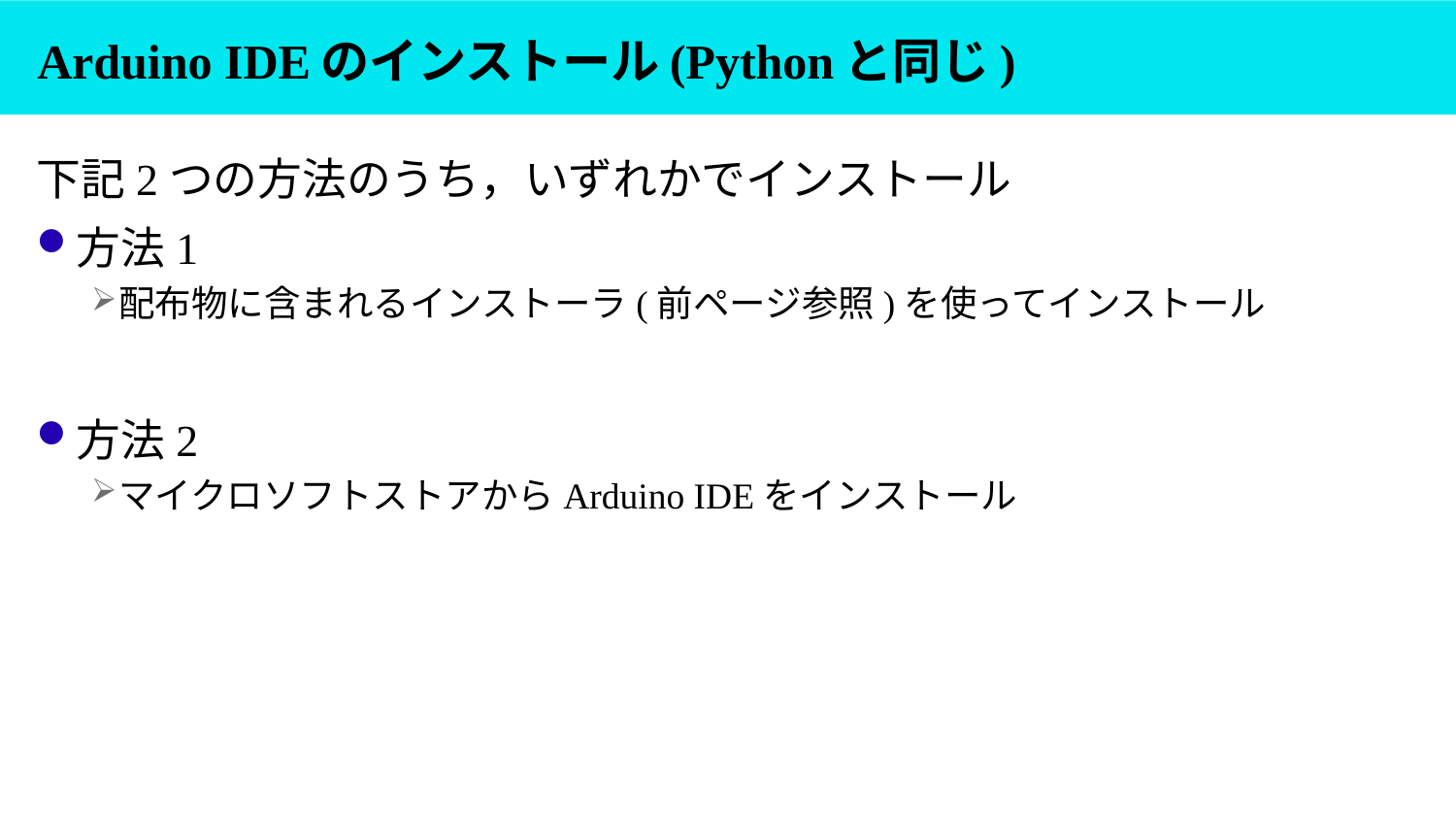

# Arduino IDEのインストール(Pythonと同じ)
下記2つの方法のうち，いずれかでインストール
方法1
配布物に含まれるインストーラ(前ページ参照)を使ってインストール

方法2
マイクロソフトストアからArduino IDEをインストール